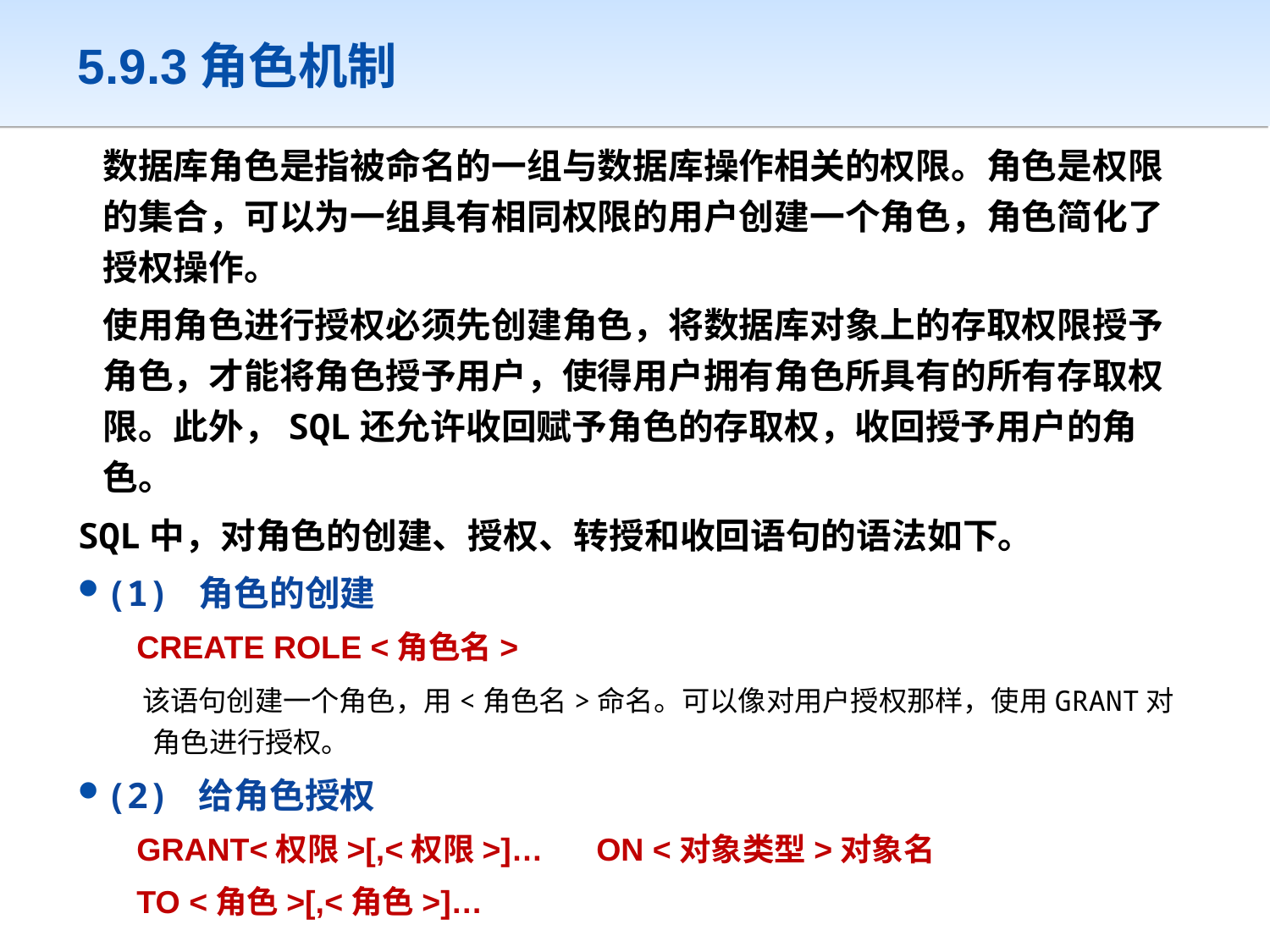

# 5.9.3角色机制
	数据库角色是指被命名的一组与数据库操作相关的权限。角色是权限的集合，可以为一组具有相同权限的用户创建一个角色，角色简化了授权操作。
	使用角色进行授权必须先创建角色，将数据库对象上的存取权限授予角色，才能将角色授予用户，使得用户拥有角色所具有的所有存取权限。此外，SQL还允许收回赋予角色的存取权，收回授予用户的角色。
SQL中，对角色的创建、授权、转授和收回语句的语法如下。
(1) 角色的创建
 CREATE ROLE <角色名>
 该语句创建一个角色，用<角色名>命名。可以像对用户授权那样，使用GRANT对角色进行授权。
(2) 给角色授权
 GRANT<权限>[,<权限>]…      ON <对象类型>对象名
 TO <角色>[,<角色>]…